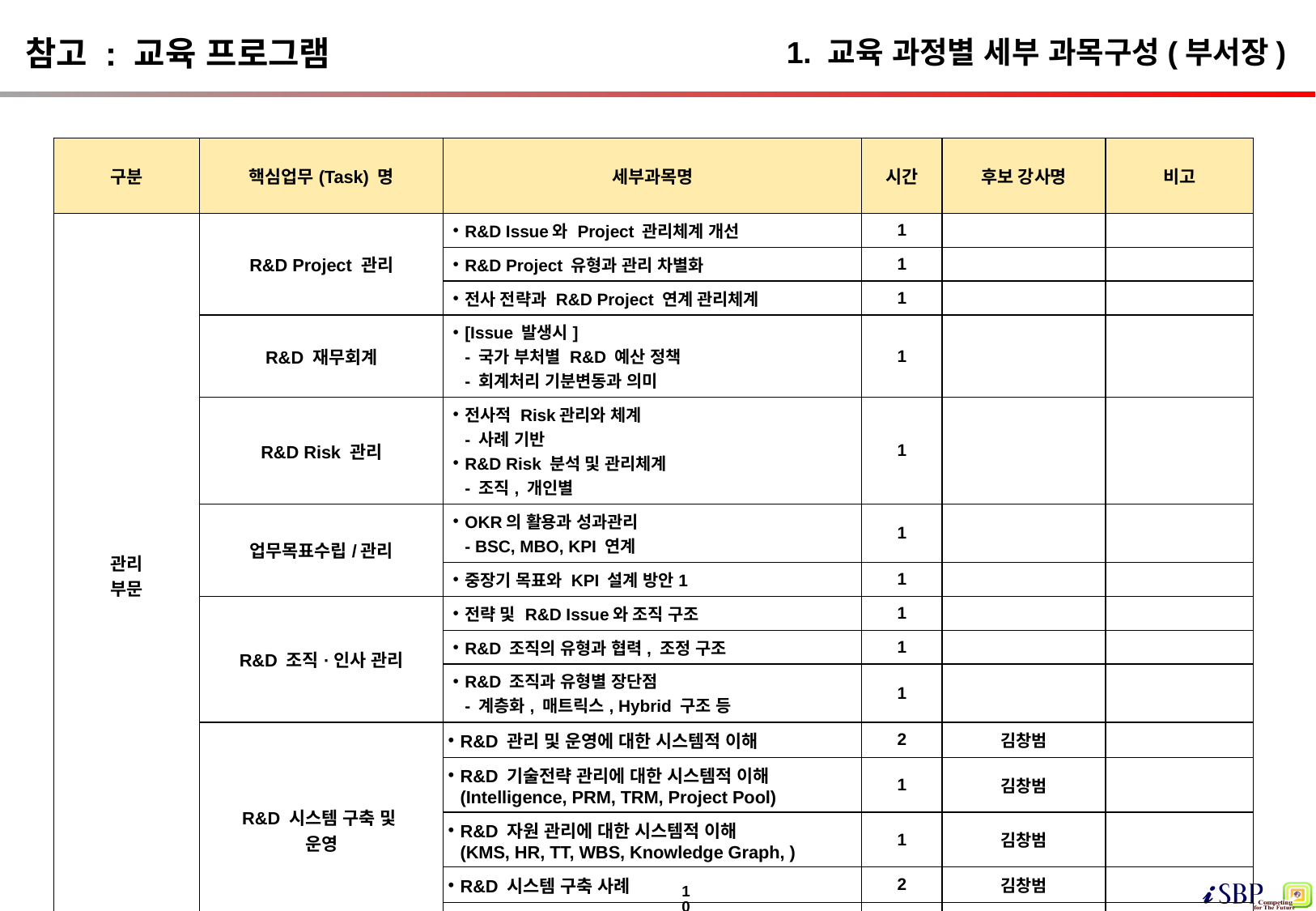

참고 : 교육 프로그램
# 1. 교육 과정별 세부 과목구성(부서장)
| 구분 | 핵심업무(Task) 명 | 세부과목명 | 시간 | 후보 강사명 | 비고 |
| --- | --- | --- | --- | --- | --- |
| 관리 부문 | R&D Project 관리 | R&D Issue와 Project 관리체계 개선 | 1 |  |  |
|  |  | R&D Project 유형과 관리 차별화 | 1 |  |  |
|  |  | 전사 전략과 R&D Project 연계 관리체계 | 1 |  |  |
|  | R&D 재무회계 | [Issue 발생시] - 국가 부처별 R&D 예산 정책 - 회계처리 기분변동과 의미 | 1 |  |  |
|  | R&D Risk 관리 | 전사적 Risk관리와 체계 - 사례 기반 R&D Risk 분석 및 관리체계 - 조직, 개인별 | 1 |  |  |
|  | 업무목표수립/관리 | OKR의 활용과 성과관리 - BSC, MBO, KPI 연계 | 1 |  |  |
|  |  | 중장기 목표와 KPI 설계 방안1 | 1 |  |  |
|  | R&D 조직·인사 관리 | 전략 및 R&D Issue와 조직 구조 | 1 |  |  |
|  |  | R&D 조직의 유형과 협력, 조정 구조 | 1 |  |  |
|  |  | R&D 조직과 유형별 장단점 - 계층화, 매트릭스, Hybrid 구조 등 | 1 |  |  |
|  | R&D 시스템 구축 및 운영 | R&D 관리 및 운영에 대한 시스템적 이해 | 2 | 김창범 |  |
|  |  | R&D 기술전략 관리에 대한 시스템적 이해(Intelligence, PRM, TRM, Project Pool) | 1 | 김창범 |  |
|  |  | R&D 자원 관리에 대한 시스템적 이해 (KMS, HR, TT, WBS, Knowledge Graph, ) | 1 | 김창범 |  |
|  |  | R&D 시스템 구축 사례 | 2 | 김창범 |  |
|  |  | R&D 관리시스템 구축/운영상 주요 Issue | 1 | 김창범 |  |
10